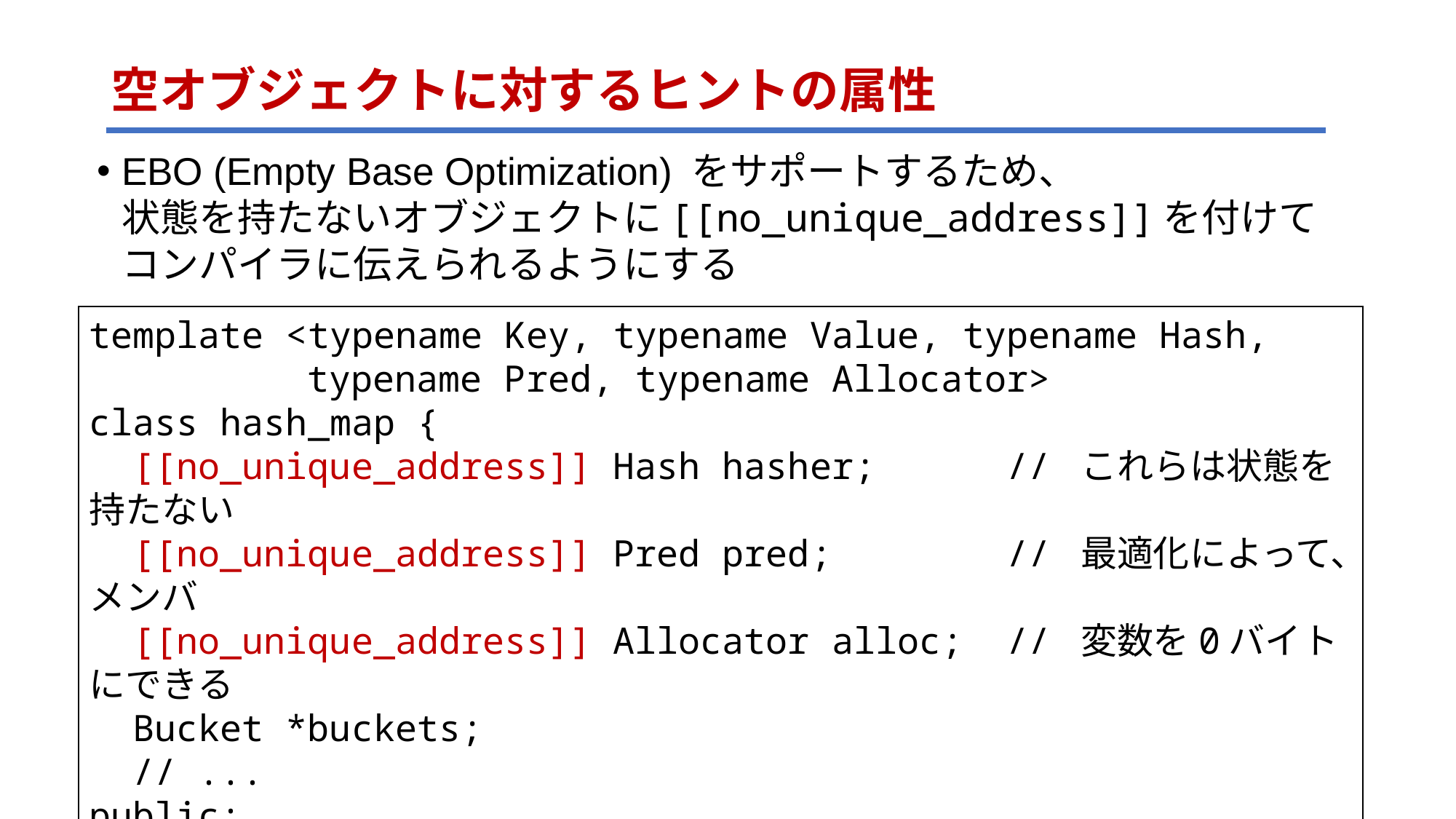

# 空オブジェクトに対するヒントの属性
EBO (Empty Base Optimization) をサポートするため、
状態を持たないオブジェクトに[[no_unique_address]]を付けて
コンパイラに伝えられるようにする
template <typename Key, typename Value, typename Hash,
          typename Pred, typename Allocator>
class hash_map {
  [[no_unique_address]] Hash hasher;      // これらは状態を持たない
  [[no_unique_address]] Pred pred;        // 最適化によって、メンバ
  [[no_unique_address]] Allocator alloc;  // 変数を0バイトにできる
  Bucket *buckets;
  // ...
public:
  // ...
};